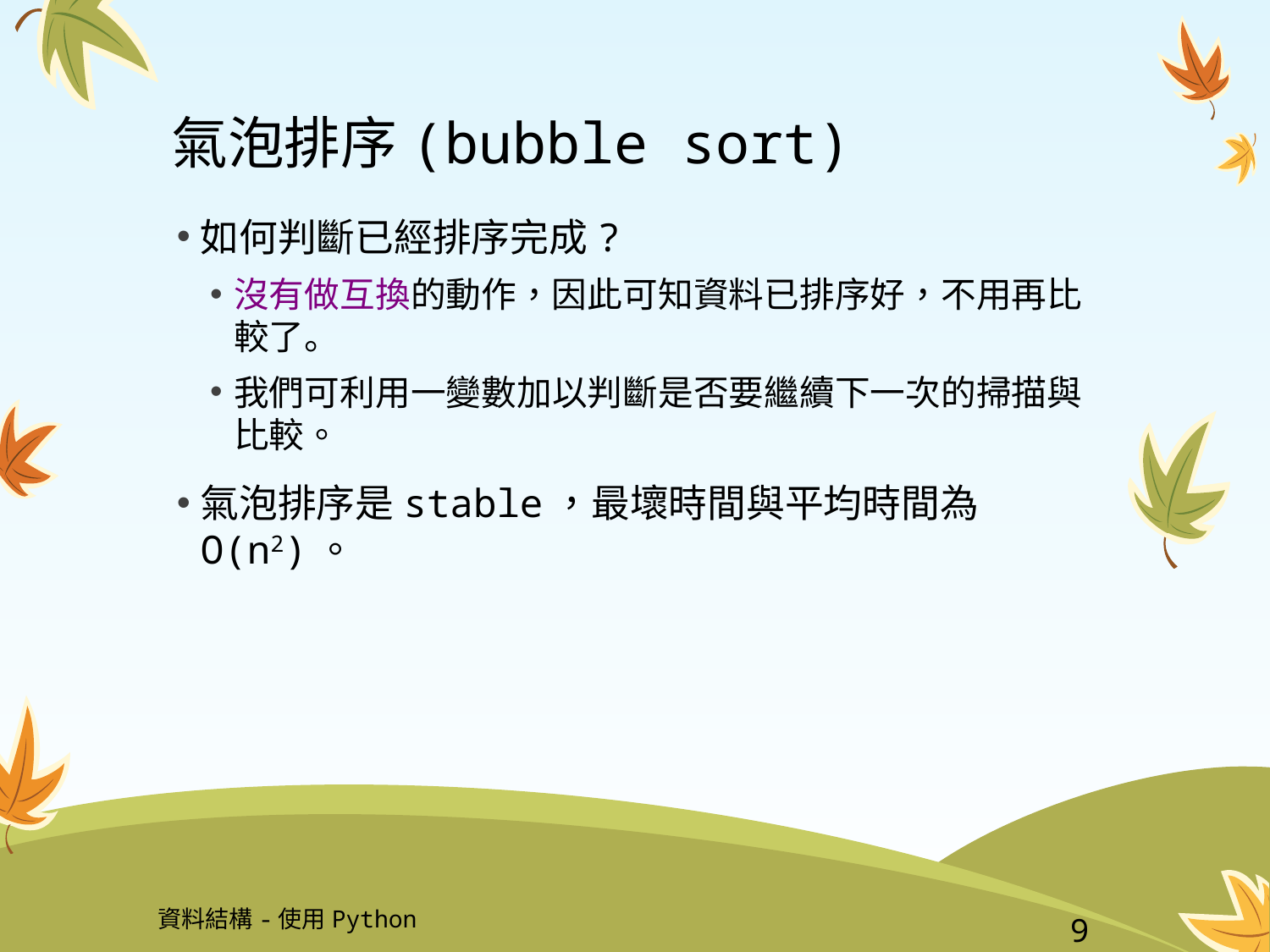

# 氣泡排序(bubble sort)
如何判斷已經排序完成?
沒有做互換的動作，因此可知資料已排序好，不用再比較了。
我們可利用一變數加以判斷是否要繼續下一次的掃描與比較。
氣泡排序是stable，最壞時間與平均時間為O(n2)。

資料結構-使用Python
9